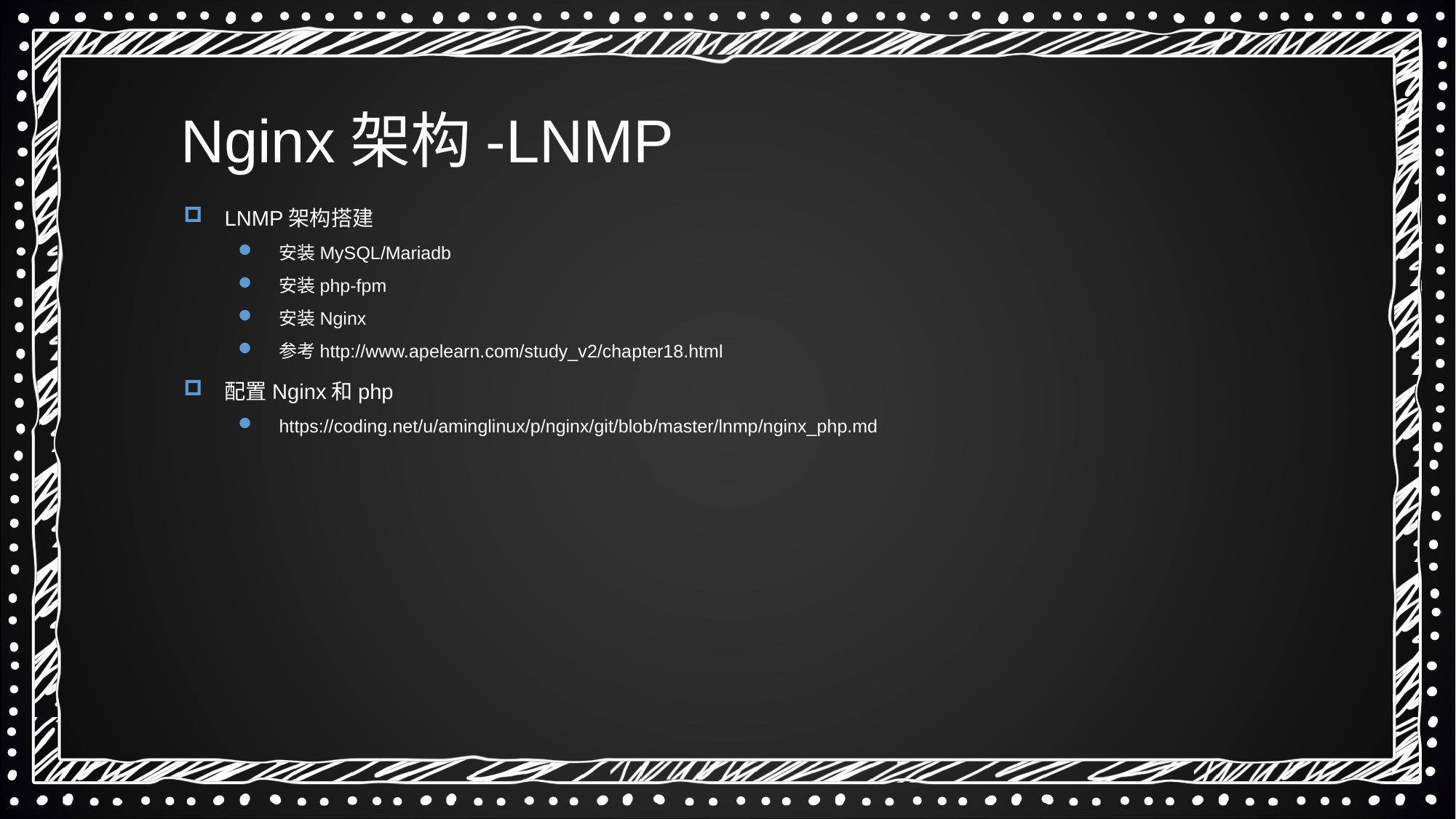

Nginx架构-LNMP
LNMP架构搭建
安装MySQL/Mariadb
安装php-fpm
安装Nginx
参考http://www.apelearn.com/study_v2/chapter18.html
配置Nginx和php
https://coding.net/u/aminglinux/p/nginx/git/blob/master/lnmp/nginx_php.md